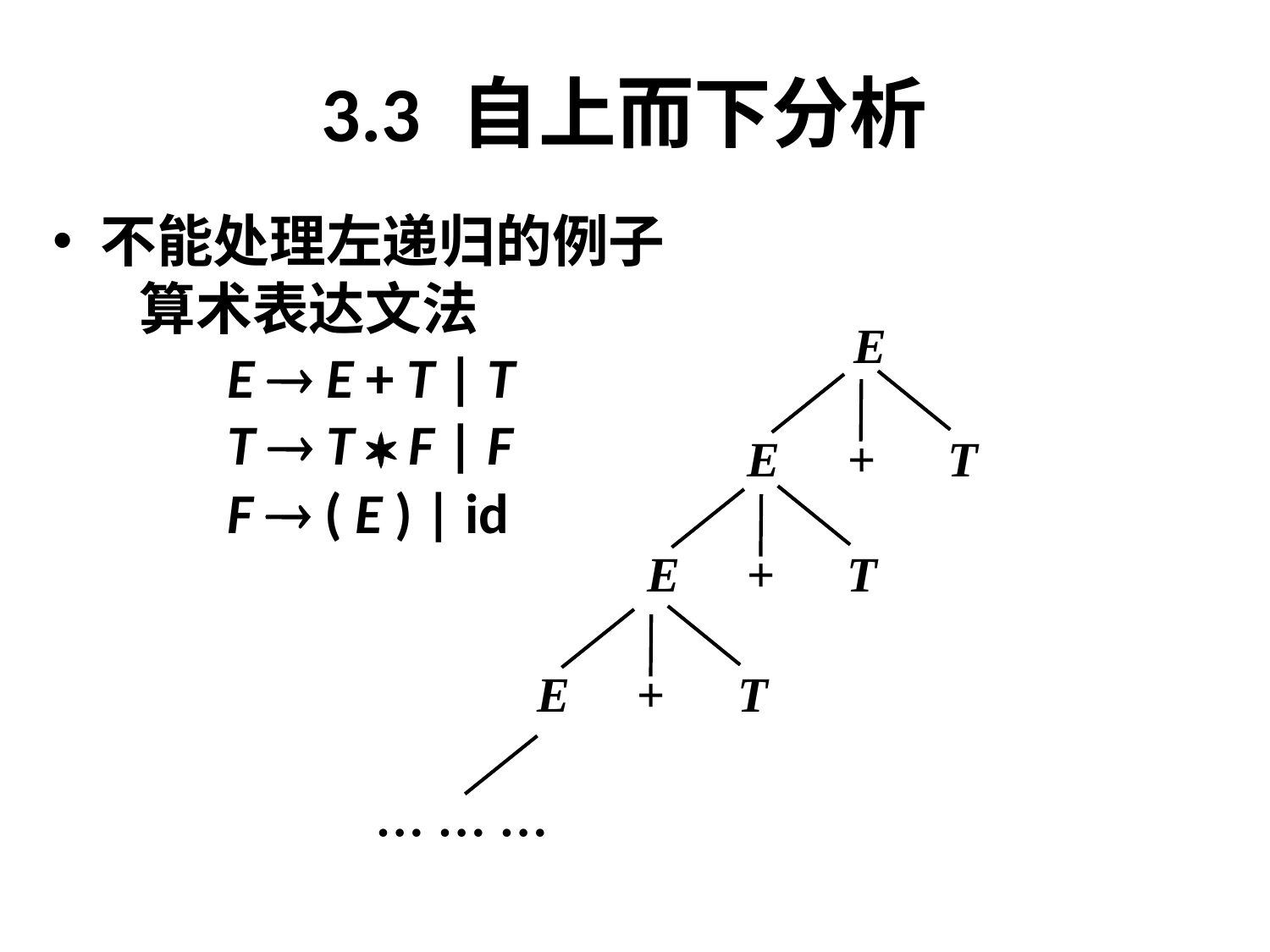

# 3.3 自上而下分析
不能处理左递归的例子
	  算术表达文法
		E → E + T | T
		T → T ∗ F | F
		F → ( E ) | id
E

E
+
T

E
+
T

E
+
T

… … …